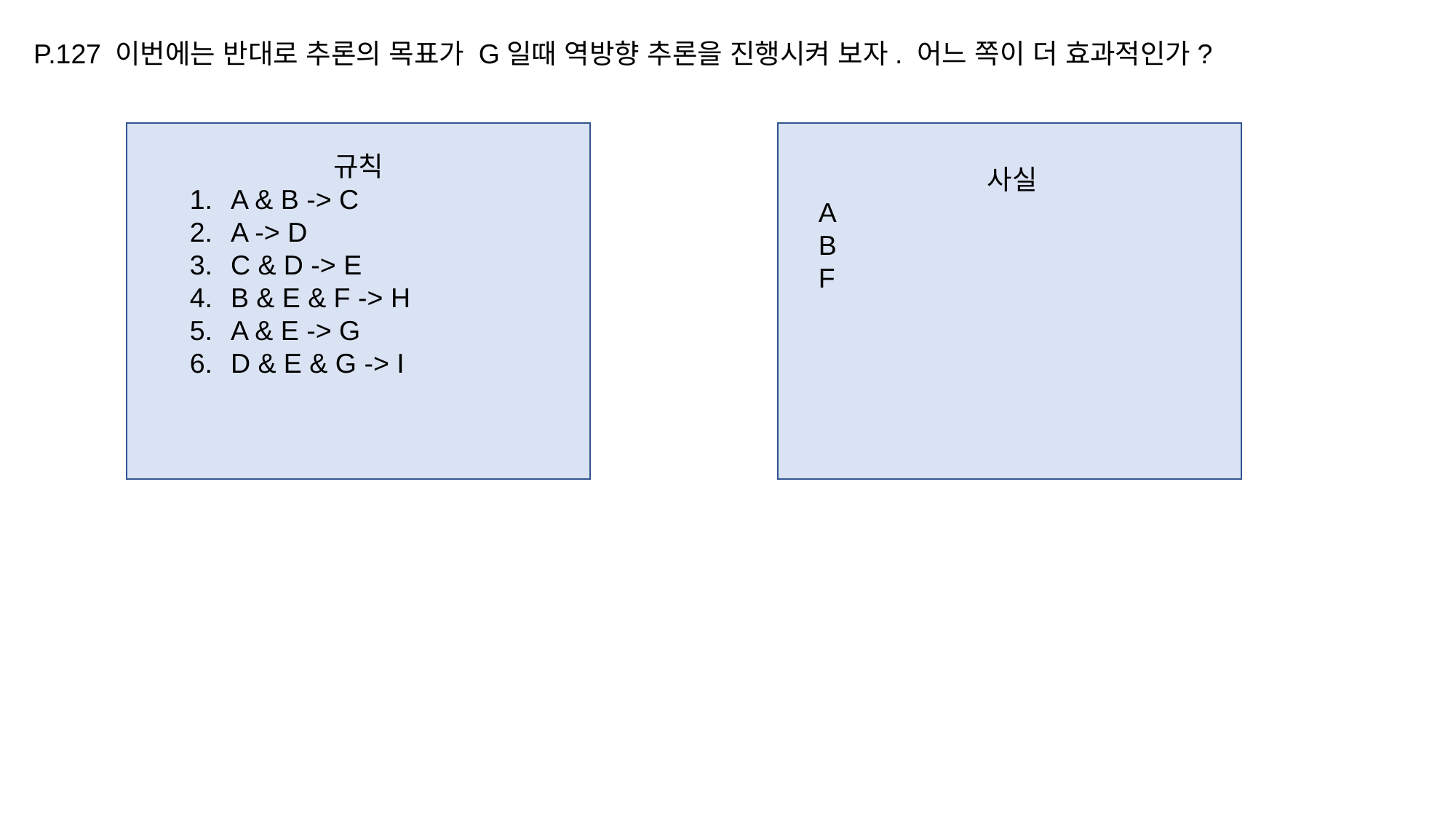

# P.127 이번에는 반대로 추론의 목표가 G일때 역방향 추론을 진행시켜 보자. 어느 쪽이 더 효과적인가?

규칙
A & B -> C
A -> D
C & D -> E
B & E & F -> H
A & E -> G
D & E & G -> I
사실
A
B
F